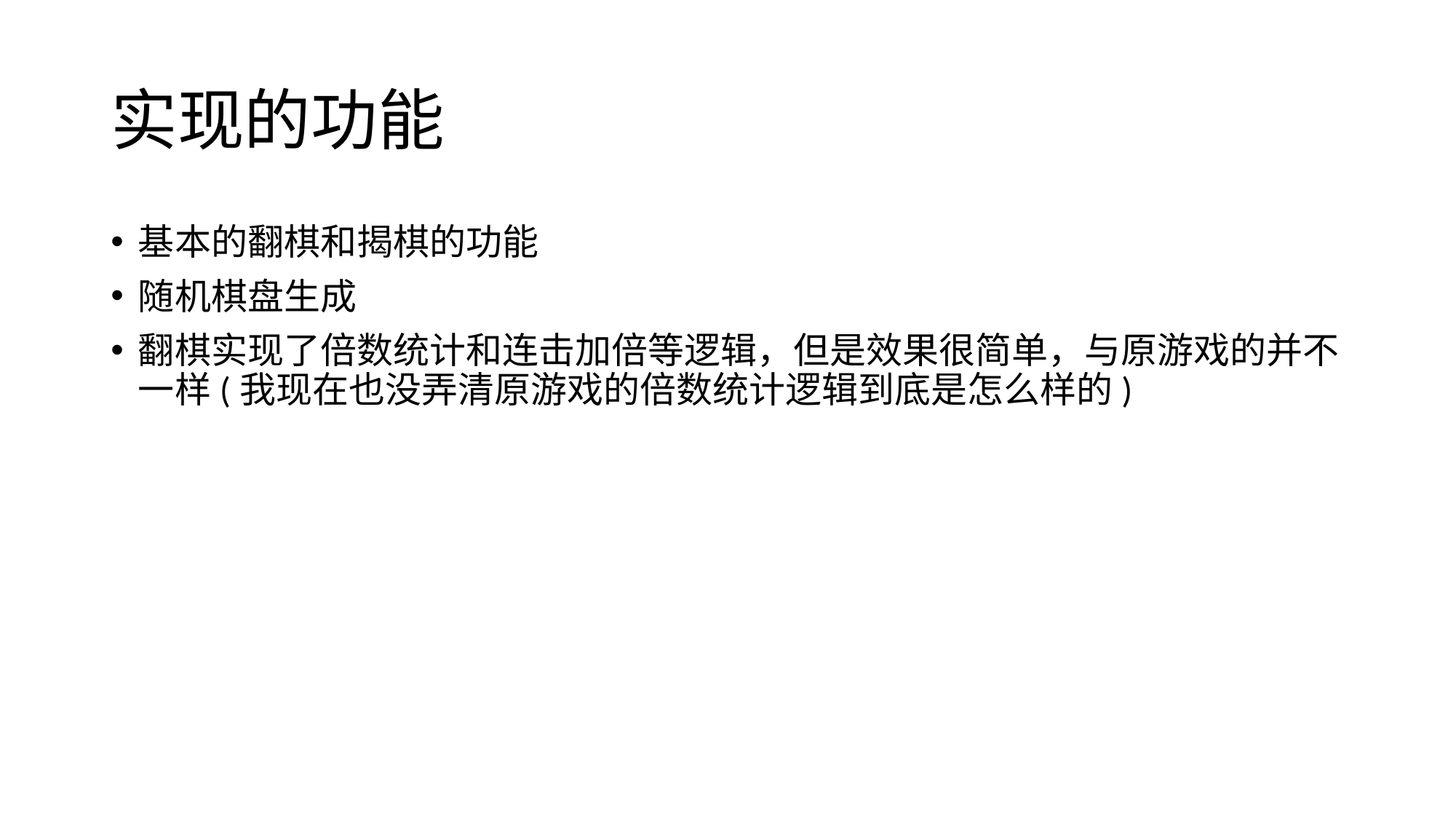

# 实现的功能
基本的翻棋和揭棋的功能
随机棋盘生成
翻棋实现了倍数统计和连击加倍等逻辑，但是效果很简单，与原游戏的并不一样(我现在也没弄清原游戏的倍数统计逻辑到底是怎么样的)